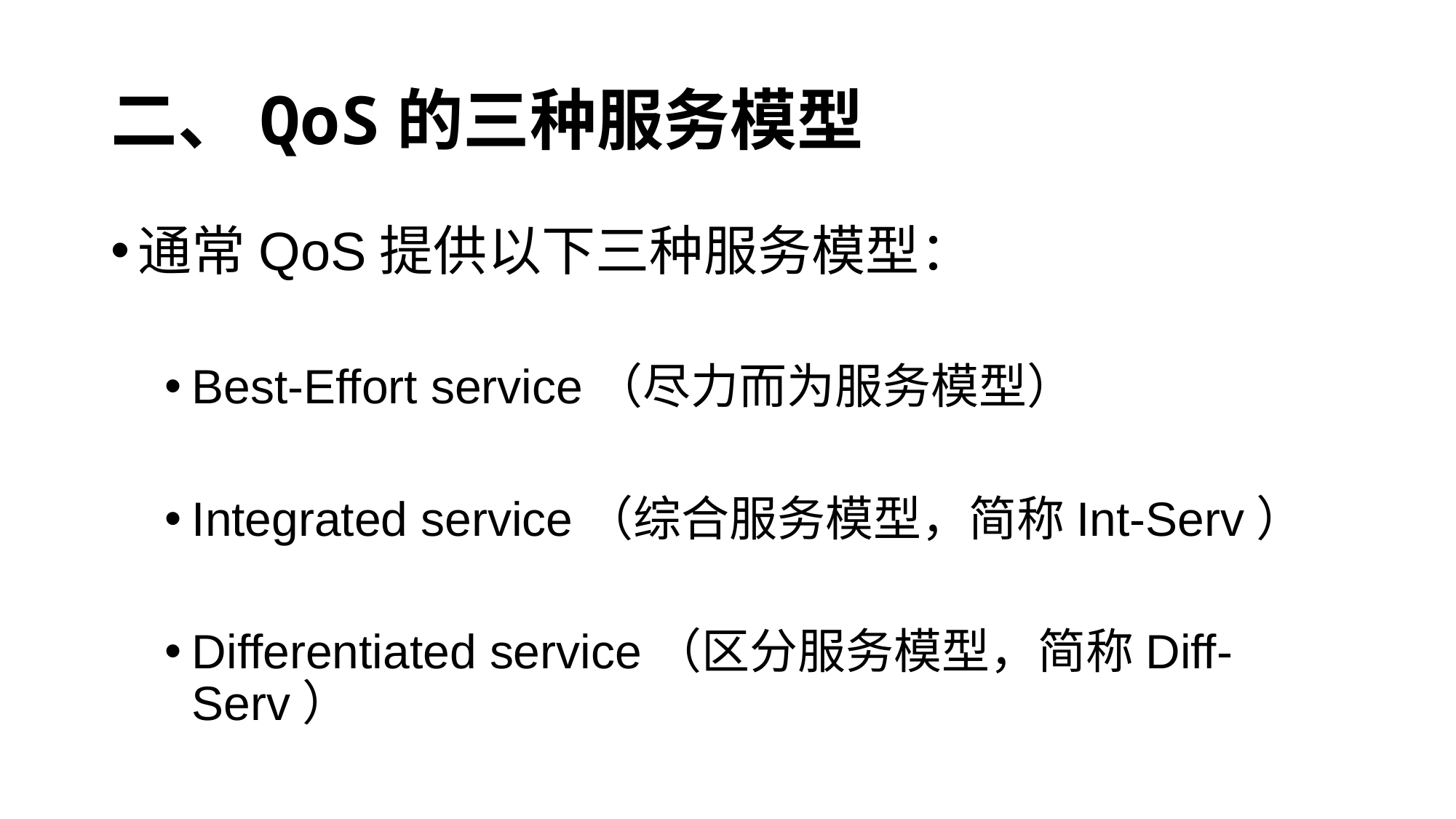

# 二、QoS的三种服务模型
通常QoS提供以下三种服务模型：

Best-Effort service（尽力而为服务模型）

Integrated service（综合服务模型，简称Int-Serv）

Differentiated service（区分服务模型，简称Diff-Serv）